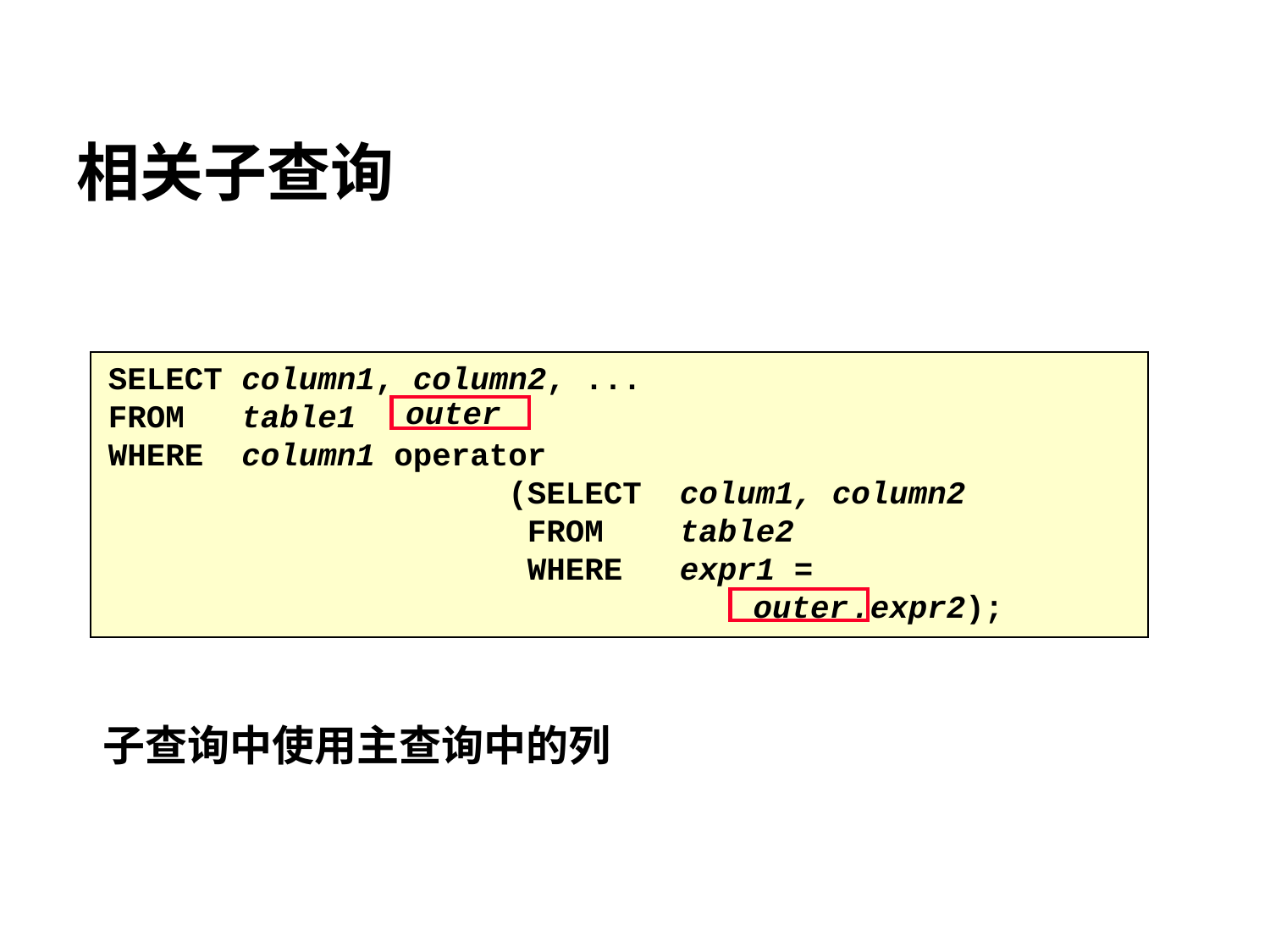

# 相关子查询
 SELECT column1, column2, ...
 FROM   table1
 WHERE  column1 operator
			  (SELECT  colum1, column2
                       FROM    table2
                       WHERE   expr1 = 									.expr2);

outer

outer

子查询中使用主查询中的列